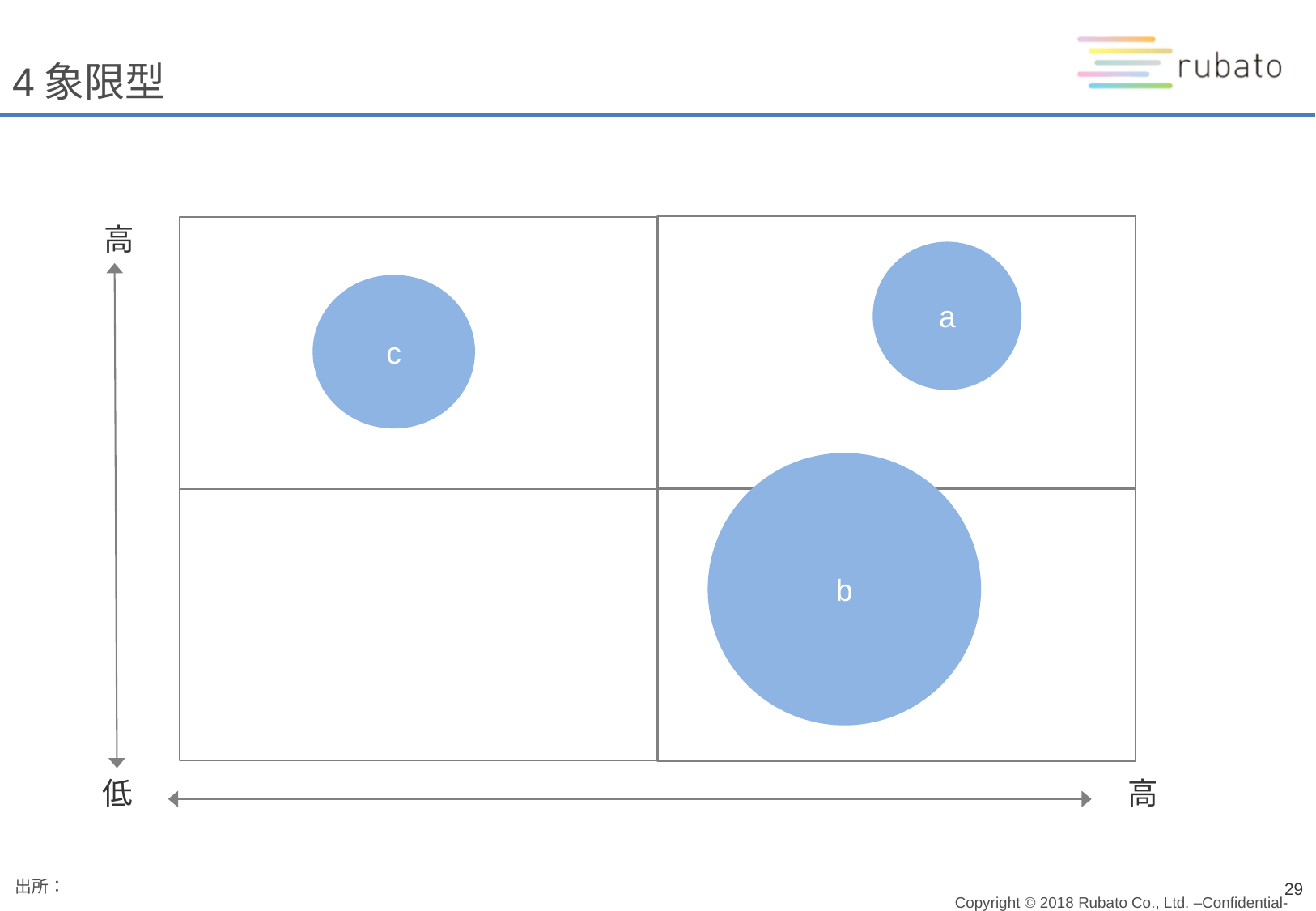

# 4象限型

高

a
c
b

低
高
出所：
29